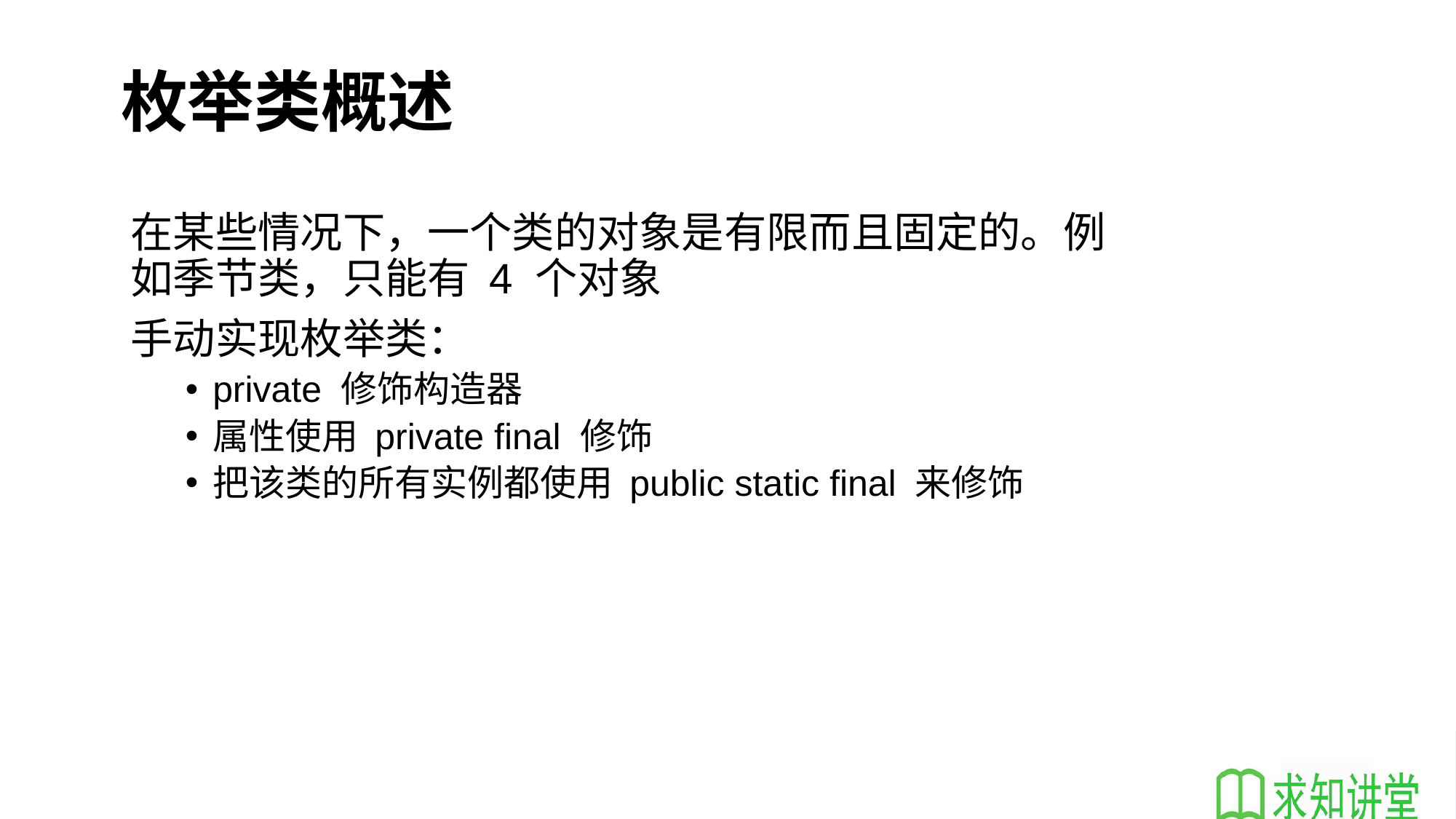

# 枚举类概述
在某些情况下，一个类的对象是有限而且固定的。例如季节类，只能有 4 个对象
手动实现枚举类：
private 修饰构造器
属性使用 private final 修饰
把该类的所有实例都使用 public static final 来修饰